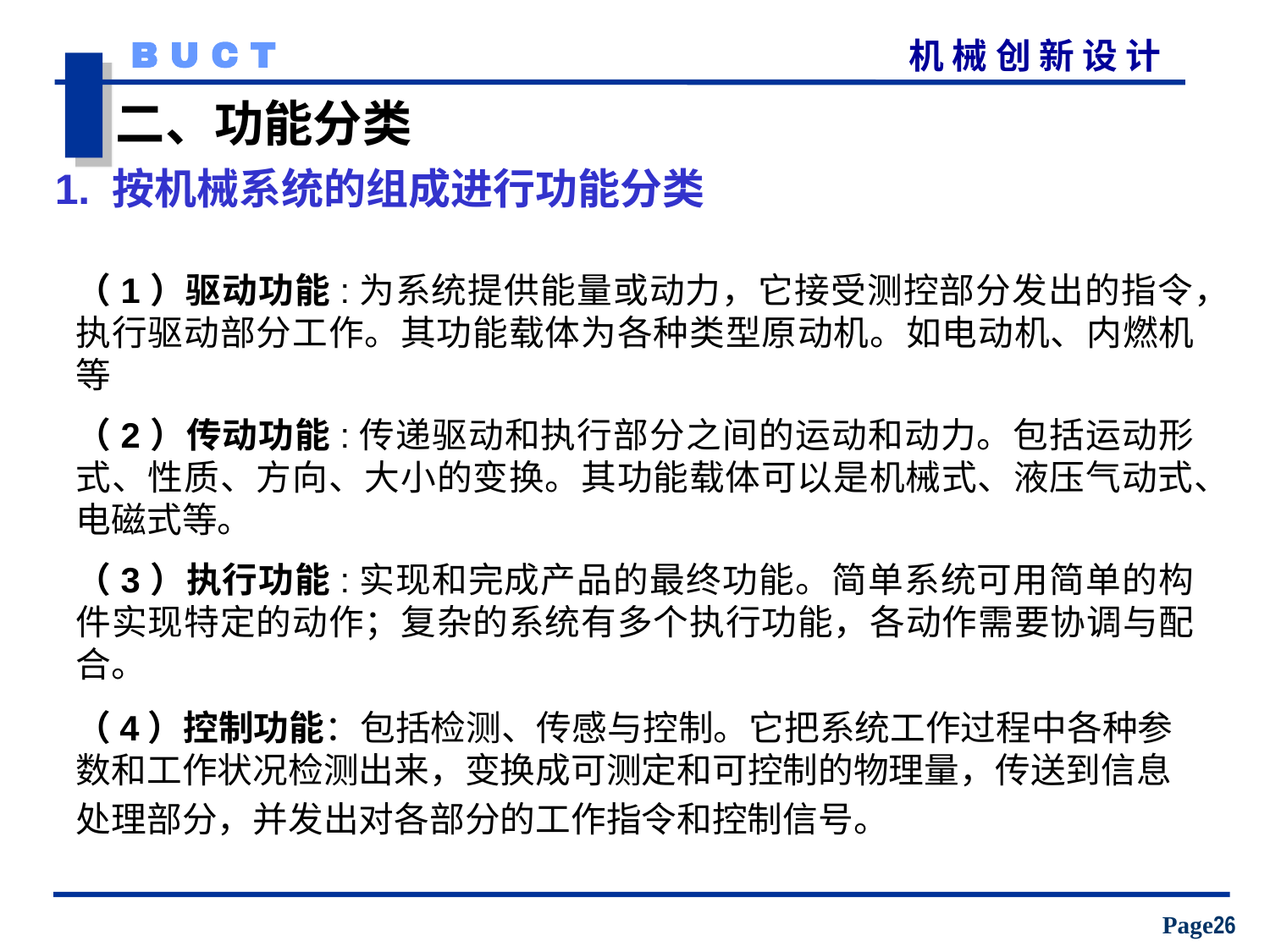

二、功能分类
1. 按机械系统的组成进行功能分类
（1）驱动功能:为系统提供能量或动力，它接受测控部分发出的指令，执行驱动部分工作。其功能载体为各种类型原动机。如电动机、内燃机等
（2）传动功能:传递驱动和执行部分之间的运动和动力。包括运动形式、性质、方向、大小的变换。其功能载体可以是机械式、液压气动式、电磁式等。
（3）执行功能:实现和完成产品的最终功能。简单系统可用简单的构件实现特定的动作；复杂的系统有多个执行功能，各动作需要协调与配合。
（4）控制功能：包括检测、传感与控制。它把系统工作过程中各种参数和工作状况检测出来，变换成可测定和可控制的物理量，传送到信息处理部分，并发出对各部分的工作指令和控制信号。
Page26